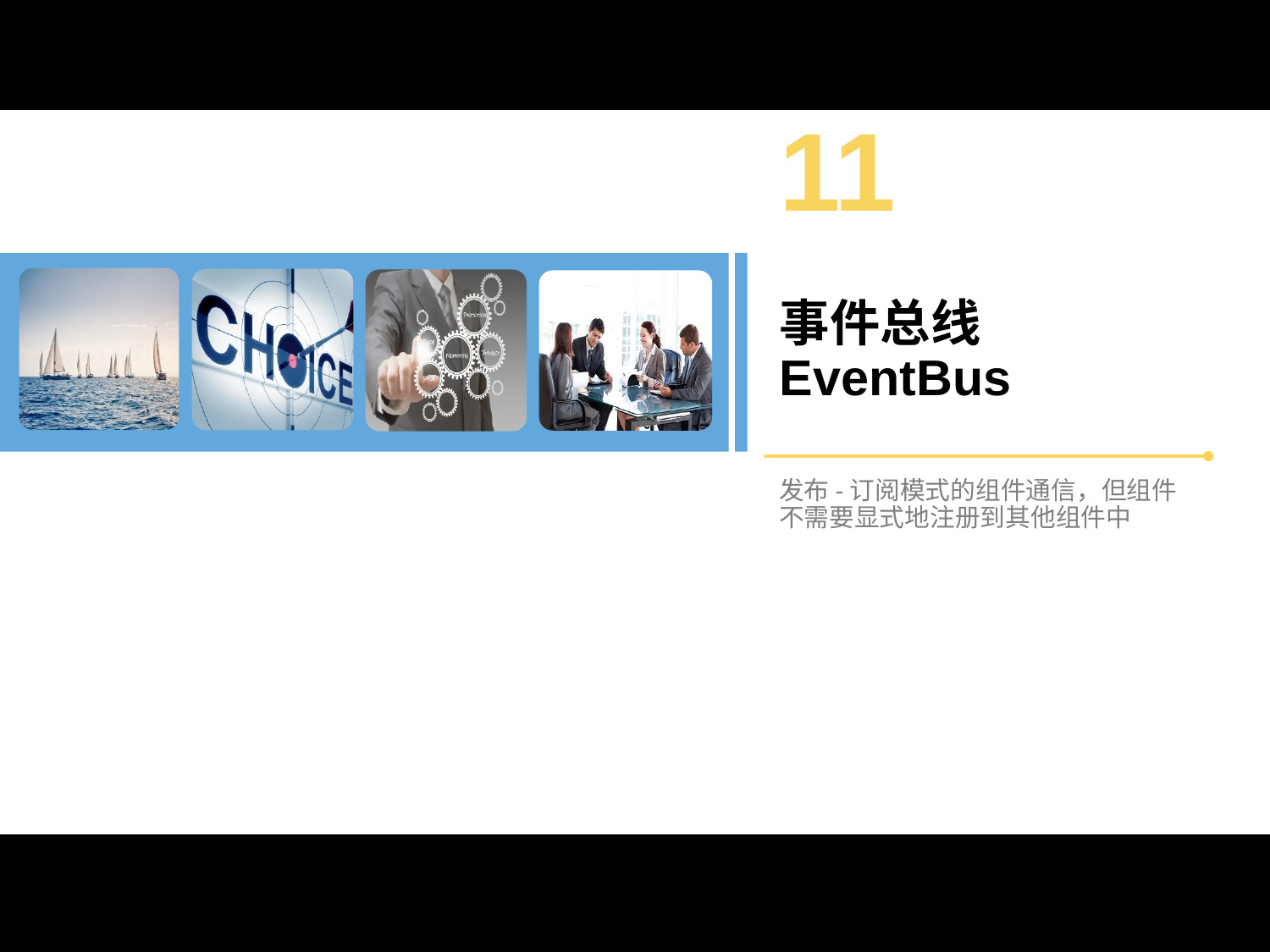

11
# 事件总线EventBus
发布-订阅模式的组件通信，但组件不需要显式地注册到其他组件中